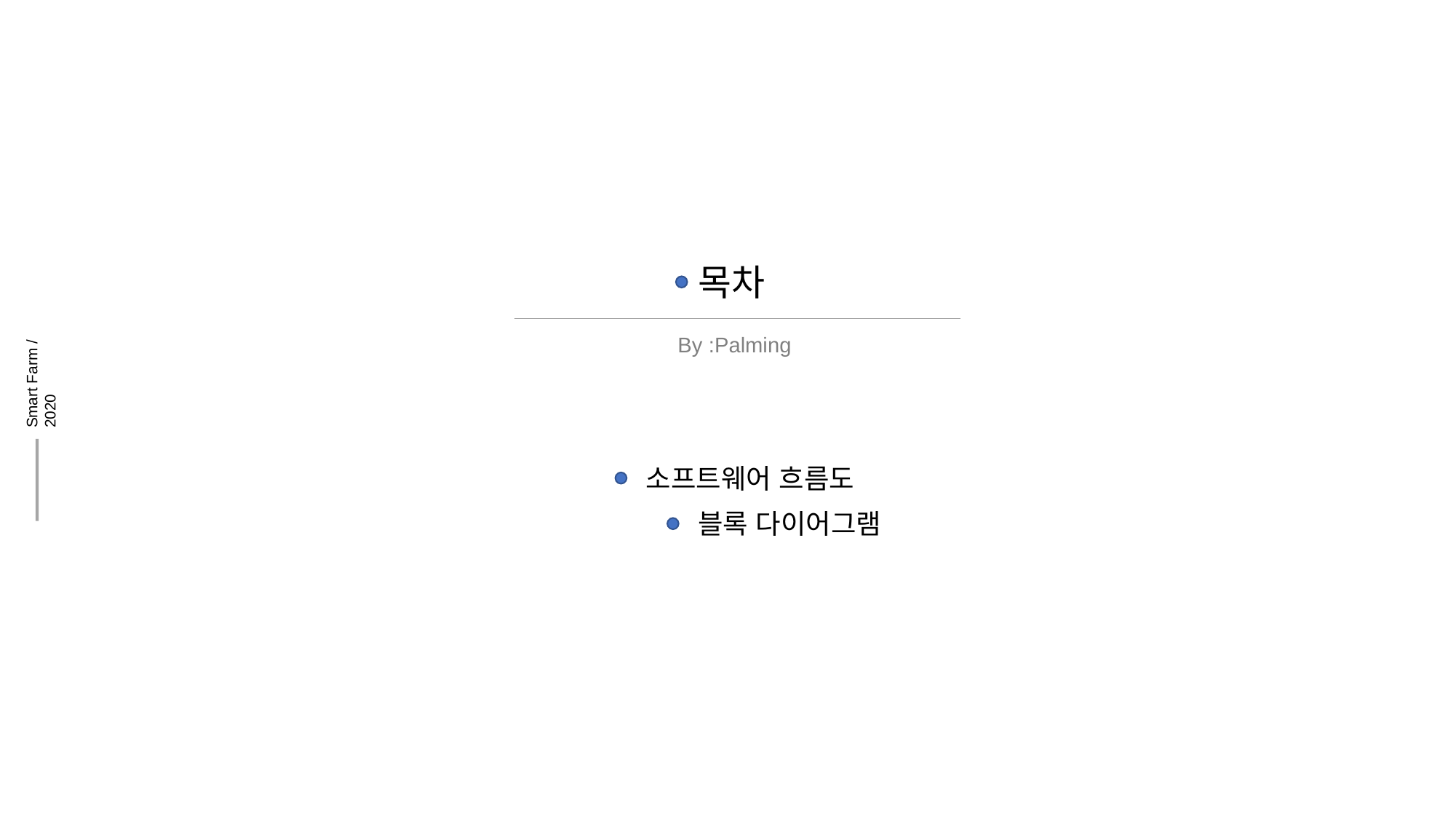

목차

By :Palming

Smart Farm /   2020
소프트웨어 흐름도

블록 다이어그램